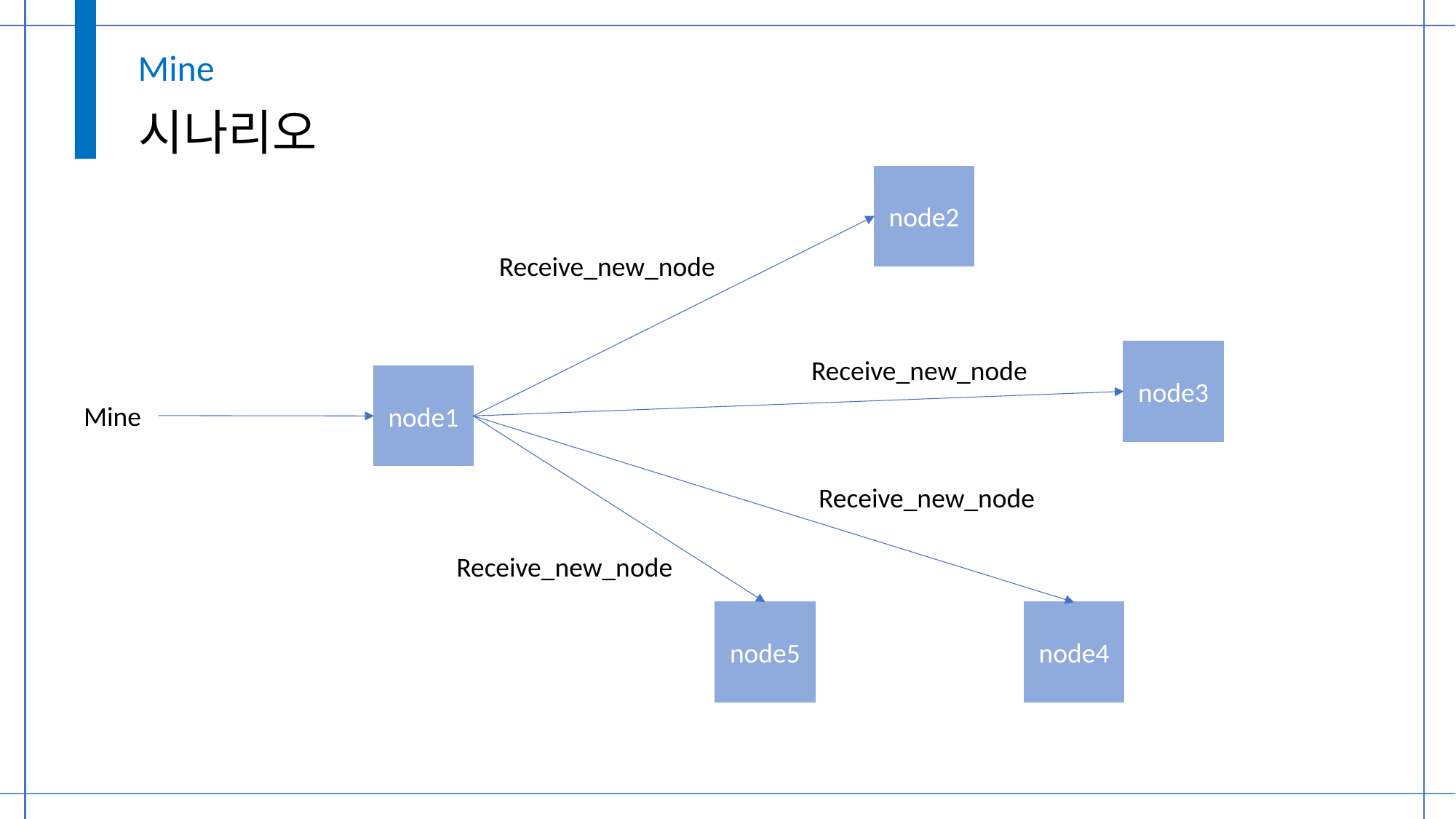

# Mine
시나리오
node2
Receive_new_node
node3
Receive_new_node
node1
Mine
Receive_new_node
Receive_new_node
node5
node4